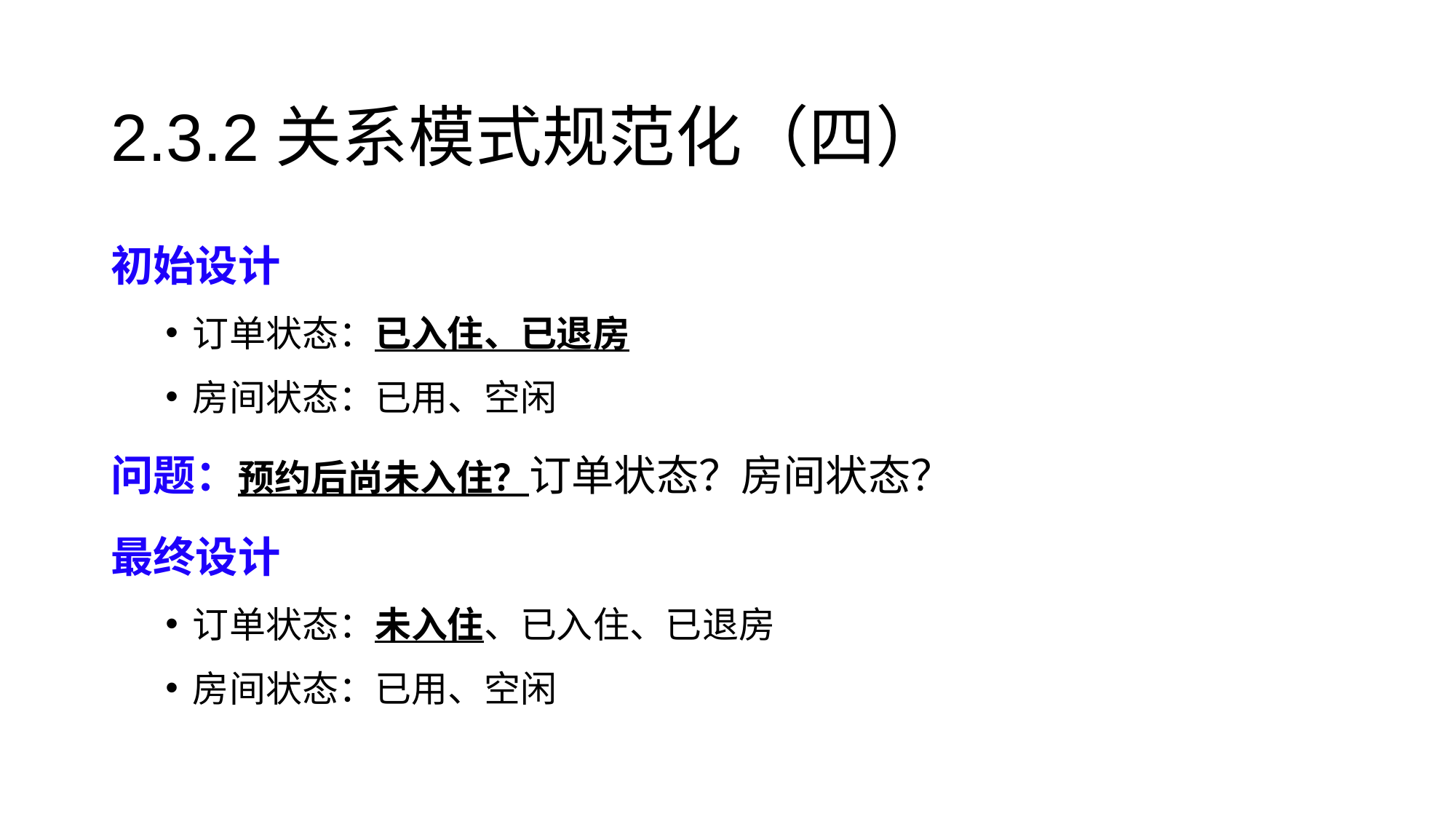

# 2.3.2关系模式规范化（四）
初始设计
订单状态：已入住、已退房
房间状态：已用、空闲
问题：预约后尚未入住？订单状态？房间状态？
最终设计
订单状态：未入住、已入住、已退房
房间状态：已用、空闲